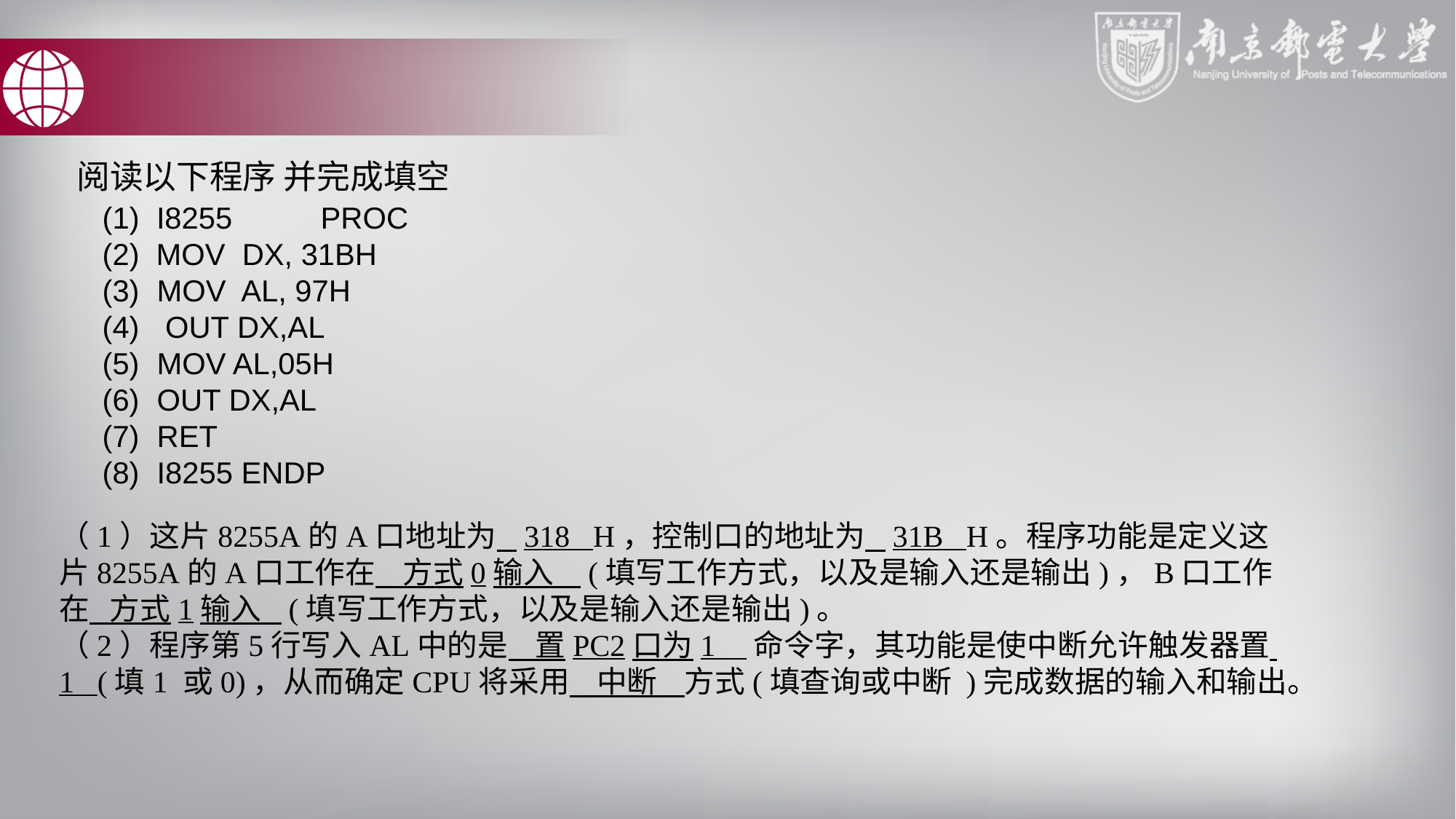

阅读以下程序 并完成填空
(1)  I8255 	PROC
(2)  MOV  DX, 31BH
MOV  AL, 97H
 OUT DX,AL
MOV AL,05H
OUT DX,AL
RET
I8255 ENDP
（1）这片8255A的A口地址为   318   H，控制口的地址为   31B   H。程序功能是定义这片8255A的A口工作在    方式0输入    (填写工作方式，以及是输入还是输出)，B口工作在   方式1输入   (填写工作方式，以及是输入还是输出)。
（2）程序第5行写入AL中的是    置PC2口为1    命令字，其功能是使中断允许触发器置  1   (填1 或0)，从而确定CPU将采用    中断    方式(填查询或中断 )完成数据的输入和输出。